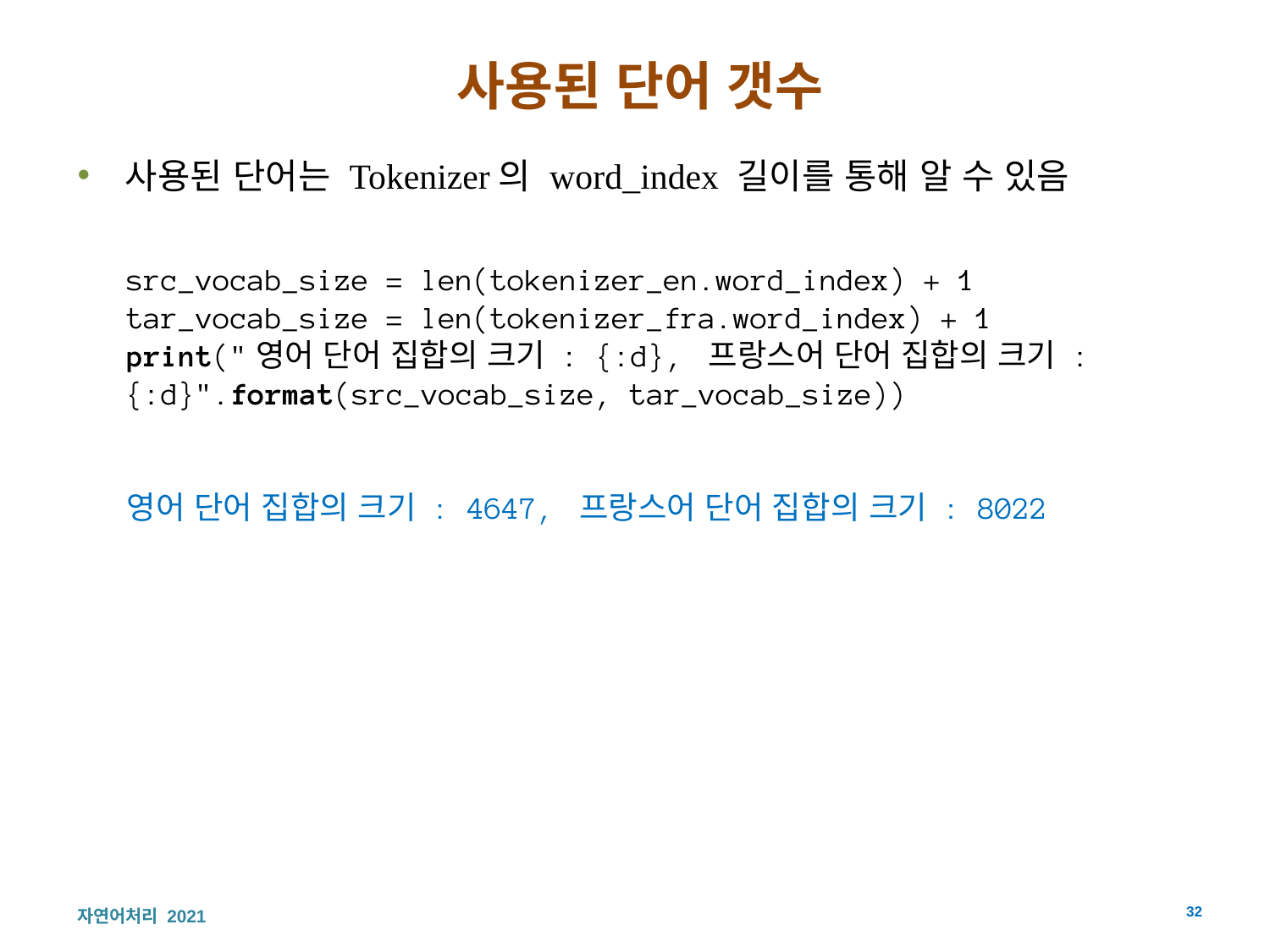

# 사용된 단어 갯수
사용된 단어는 Tokenizer의 word_index 길이를 통해 알 수 있음

src_vocab_size = len(tokenizer_en.word_index) + 1
tar_vocab_size = len(tokenizer_fra.word_index) + 1
print("영어 단어 집합의 크기 : {:d}, 프랑스어 단어 집합의 크기 : 	{:d}".format(src_vocab_size, tar_vocab_size))

영어 단어 집합의 크기 : 4647, 프랑스어 단어 집합의 크기 : 8022